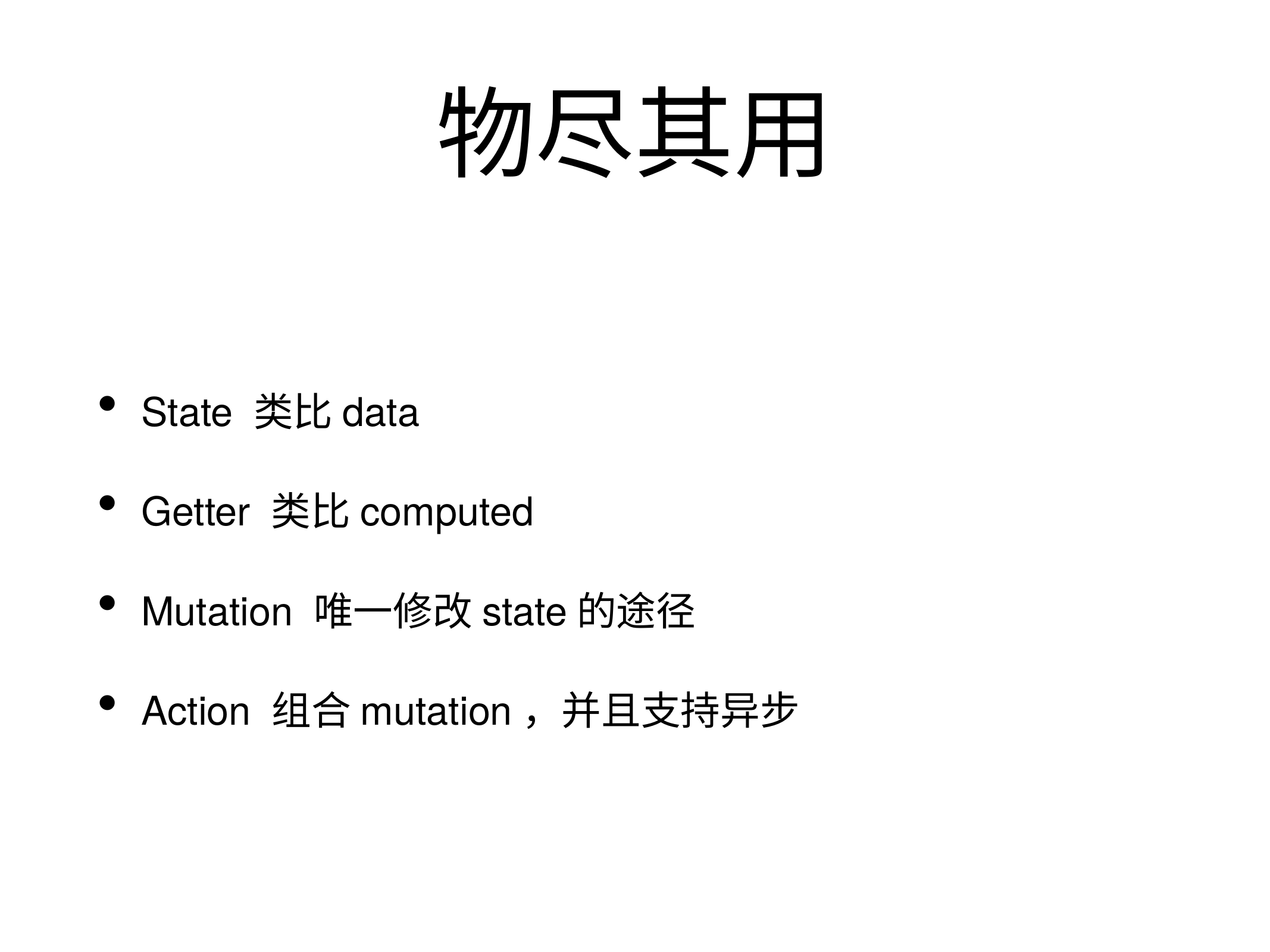

# 物尽其用
State 类比data
Getter 类比computed
Mutation 唯一修改state的途径
Action 组合mutation，并且支持异步